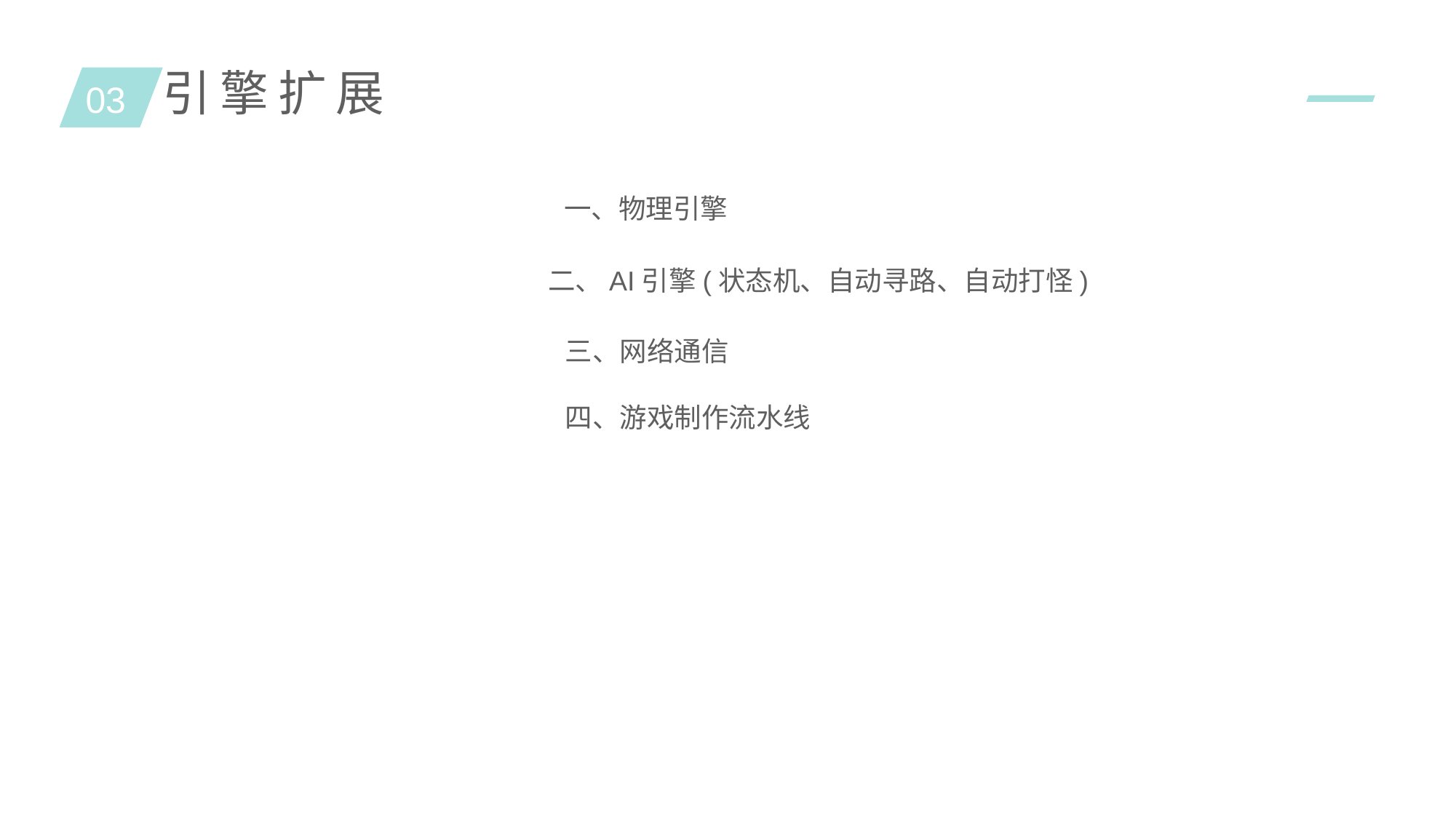

引擎扩展

03

一、物理引擎
二、AI引擎(状态机、自动寻路、自动打怪)
三、网络通信
四、游戏制作流水线